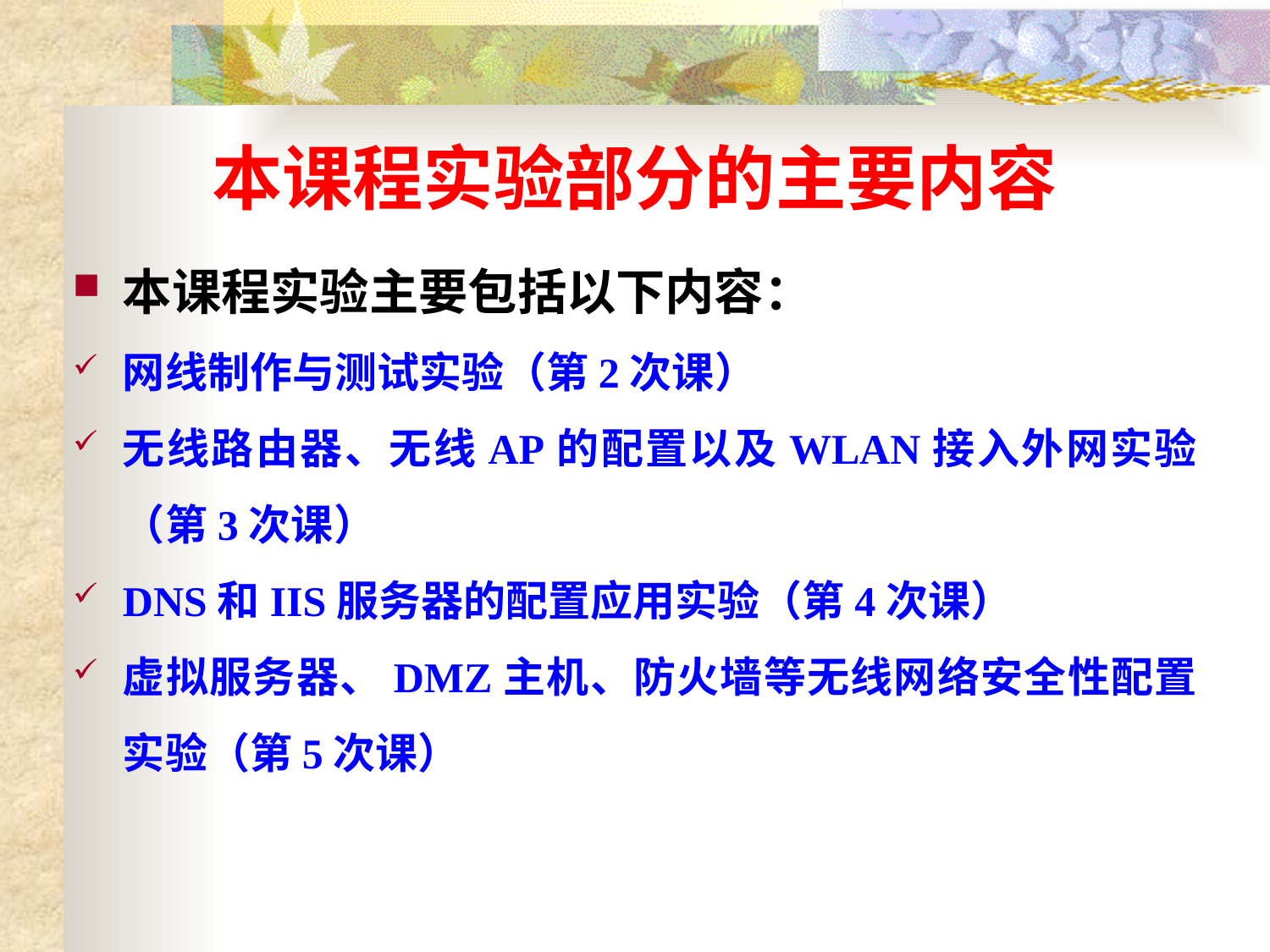

# 本课程实验部分的主要内容
本课程实验主要包括以下内容：
网线制作与测试实验（第2次课）
无线路由器、无线AP的配置以及WLAN接入外网实验（第3次课）
DNS和IIS服务器的配置应用实验（第4次课）
虚拟服务器、DMZ主机、防火墙等无线网络安全性配置实验（第5次课）